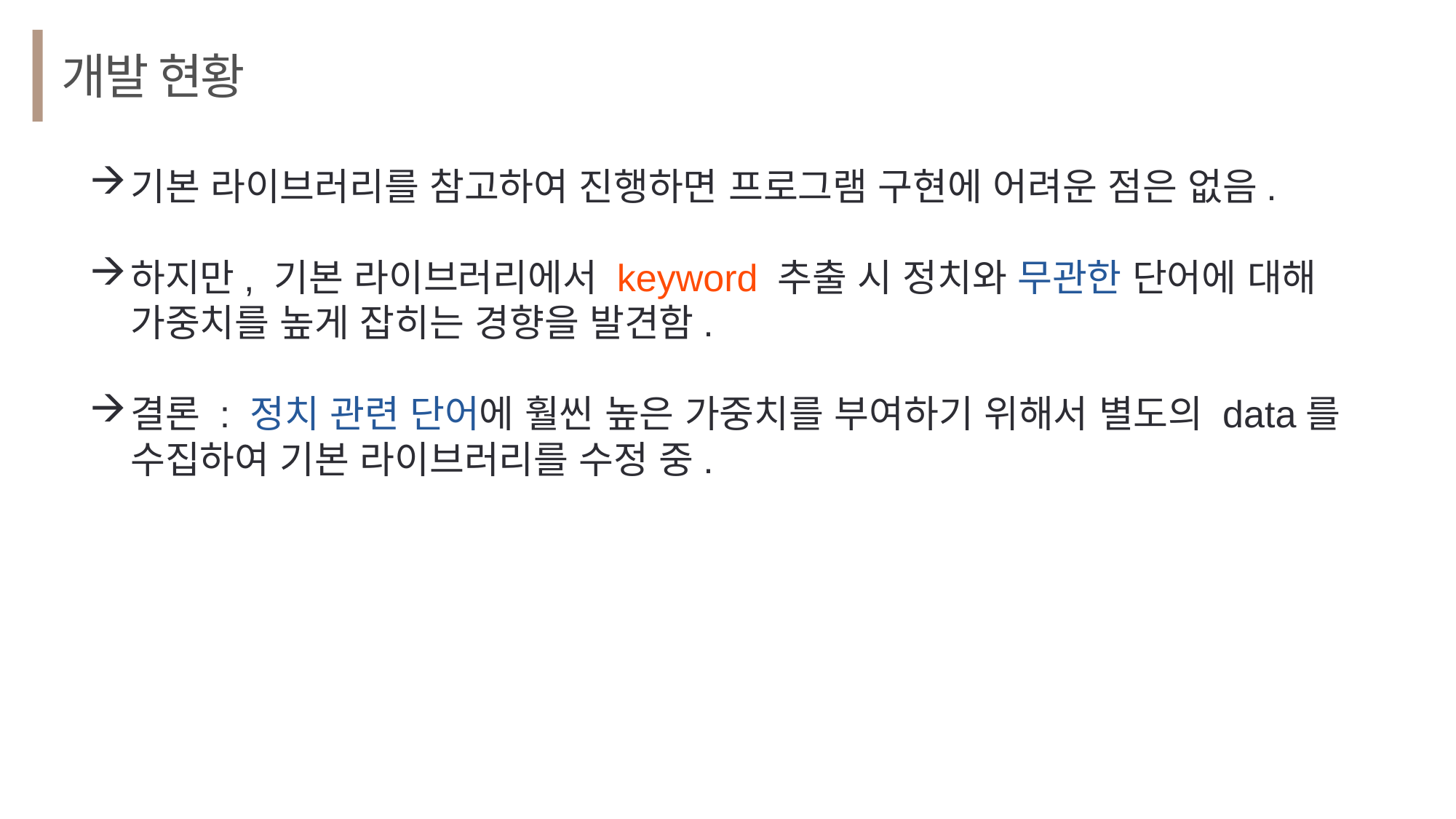

개발 현황
기본 라이브러리를 참고하여 진행하면 프로그램 구현에 어려운 점은 없음.

하지만, 기본 라이브러리에서 keyword 추출 시 정치와 무관한 단어에 대해 가중치를 높게 잡히는 경향을 발견함.

결론 : 정치 관련 단어에 훨씬 높은 가중치를 부여하기 위해서 별도의 data를 수집하여 기본 라이브러리를 수정 중.